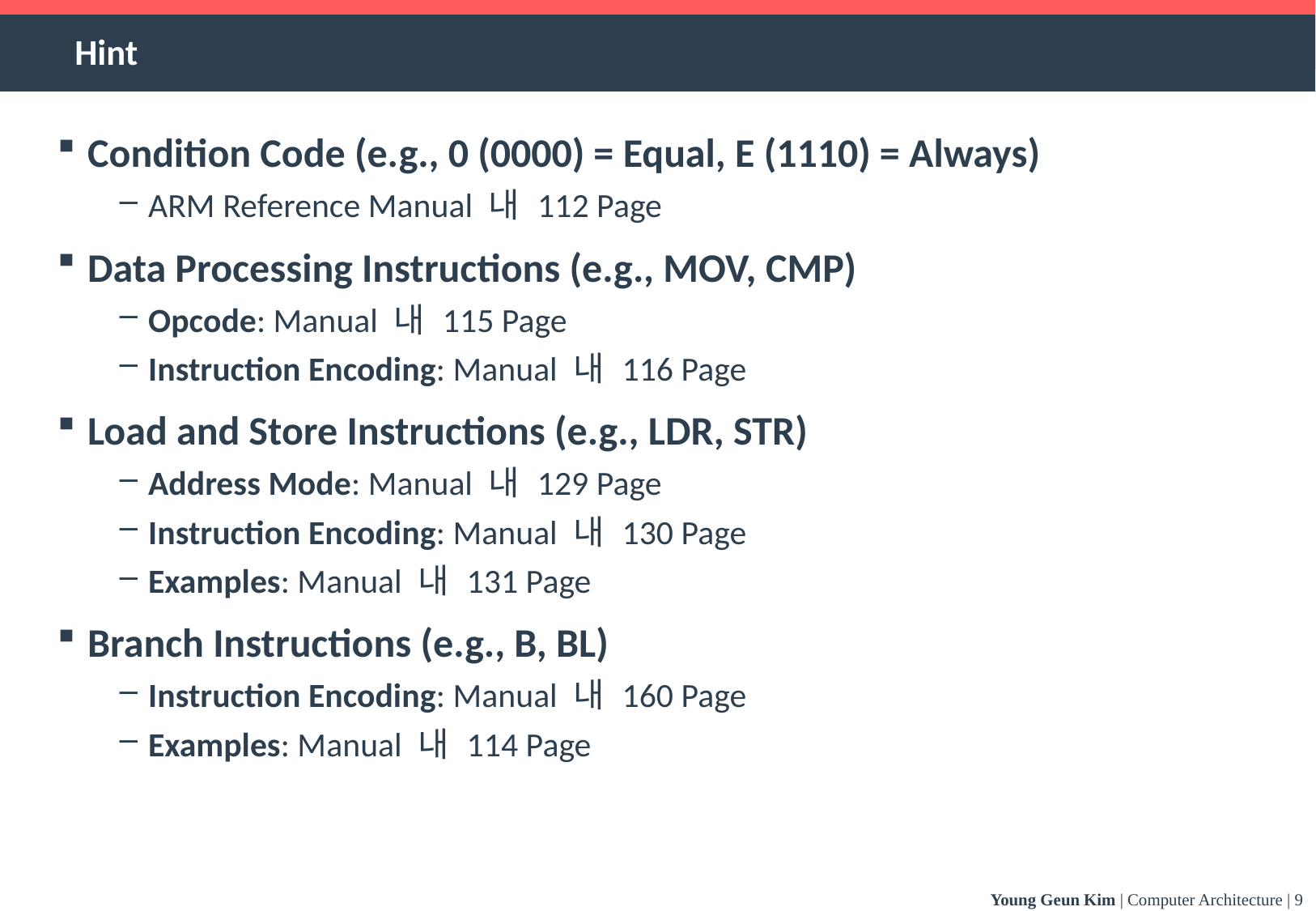

# Hint
Condition Code (e.g., 0 (0000) = Equal, E (1110) = Always)
ARM Reference Manual 내 112 Page
Data Processing Instructions (e.g., MOV, CMP)
Opcode: Manual 내 115 Page
Instruction Encoding: Manual 내 116 Page
Load and Store Instructions (e.g., LDR, STR)
Address Mode: Manual 내 129 Page
Instruction Encoding: Manual 내 130 Page
Examples: Manual 내 131 Page
Branch Instructions (e.g., B, BL)
Instruction Encoding: Manual 내 160 Page
Examples: Manual 내 114 Page

Young Geun Kim | Computer Architecture | 9